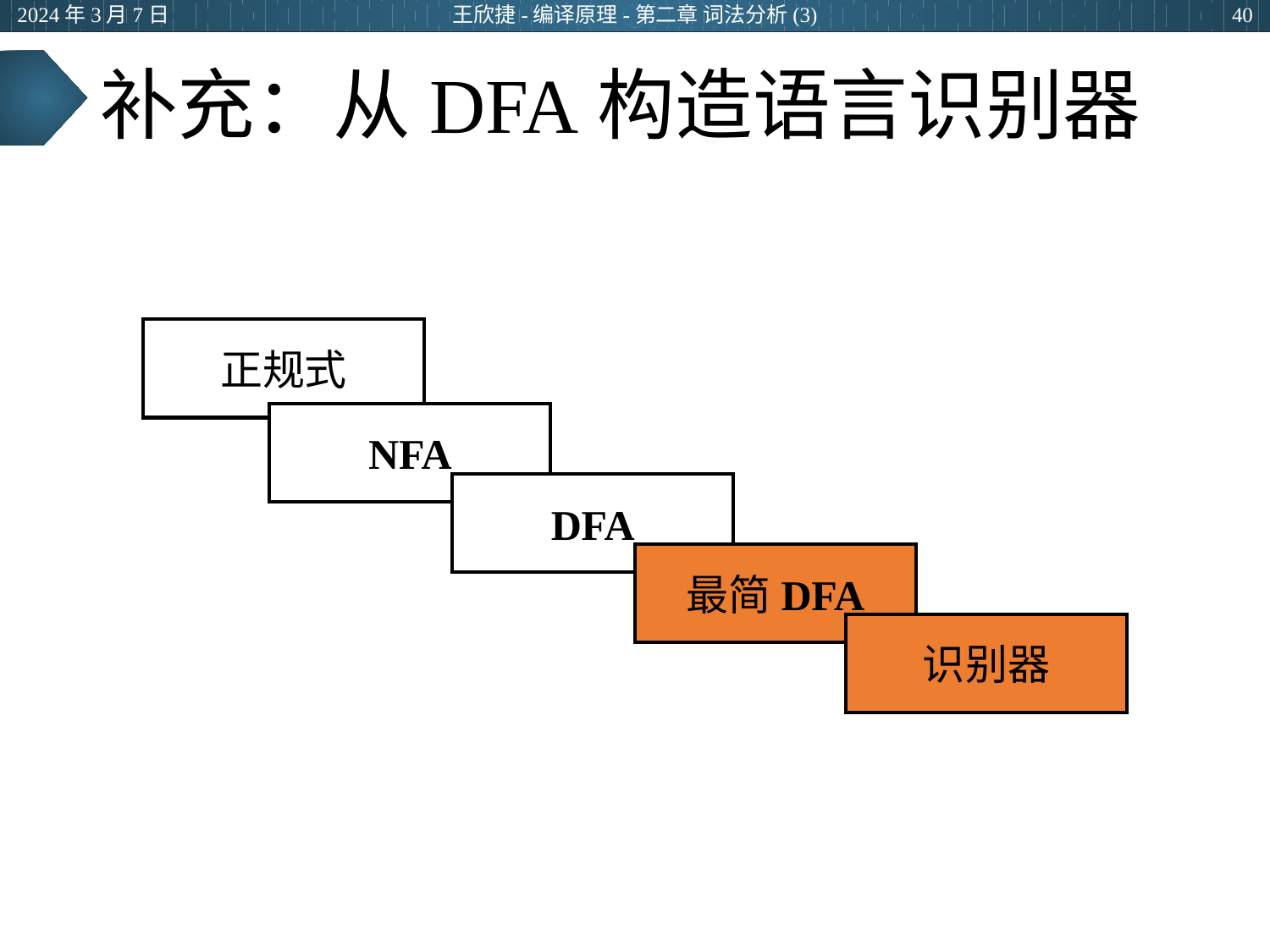

2024年3月7日
王欣捷-编译原理-第二章 词法分析(3)
40
# 补充：从DFA构造语言识别器
正规式
NFA
DFA
最简DFA
识别器